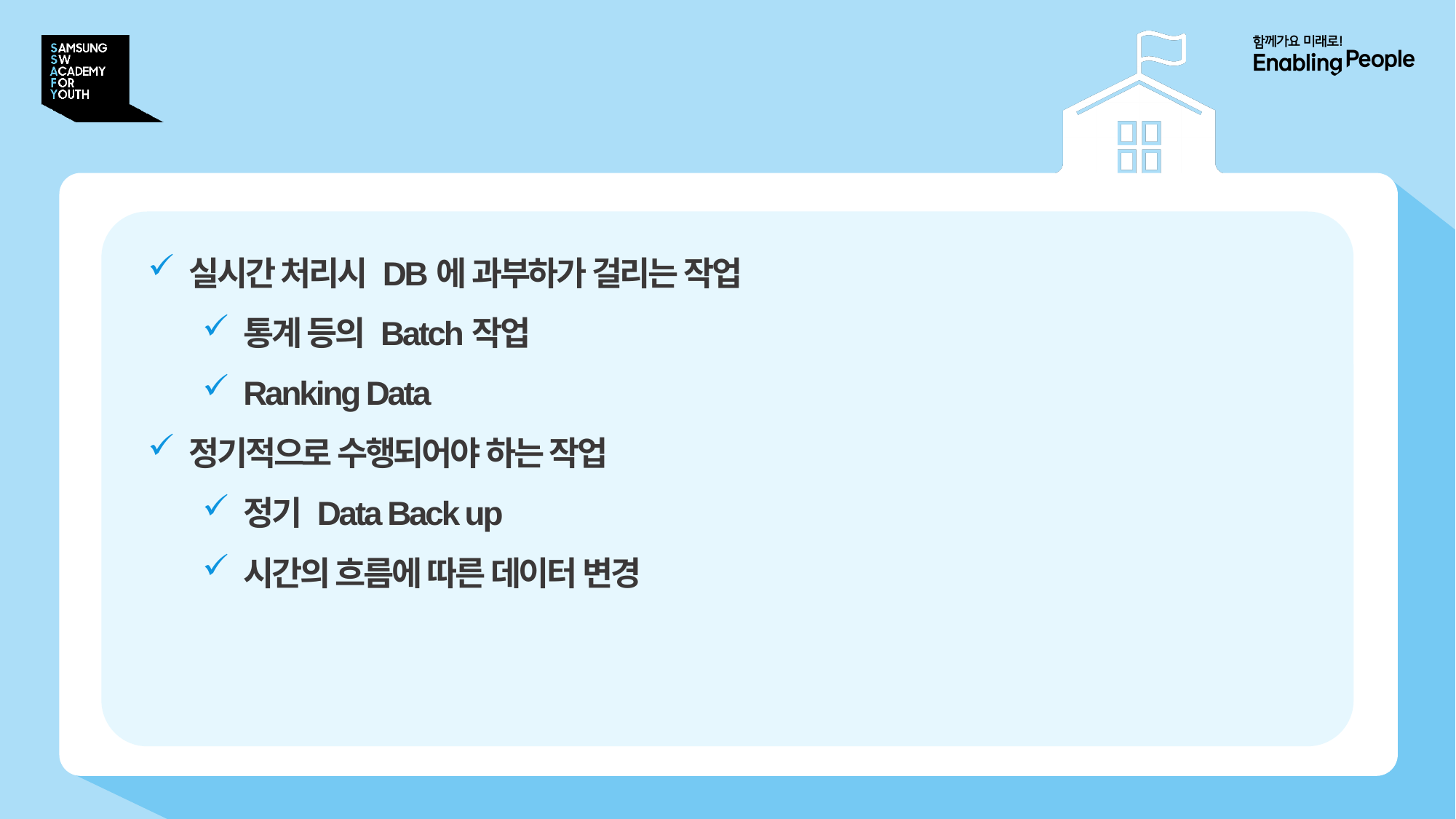

# Scheduler 사용 예시

실시간 처리시 DB에 과부하가 걸리는 작업
통계 등의 Batch작업
Ranking Data
정기적으로 수행되어야 하는 작업
정기 Data Back up
시간의 흐름에 따른 데이터 변경